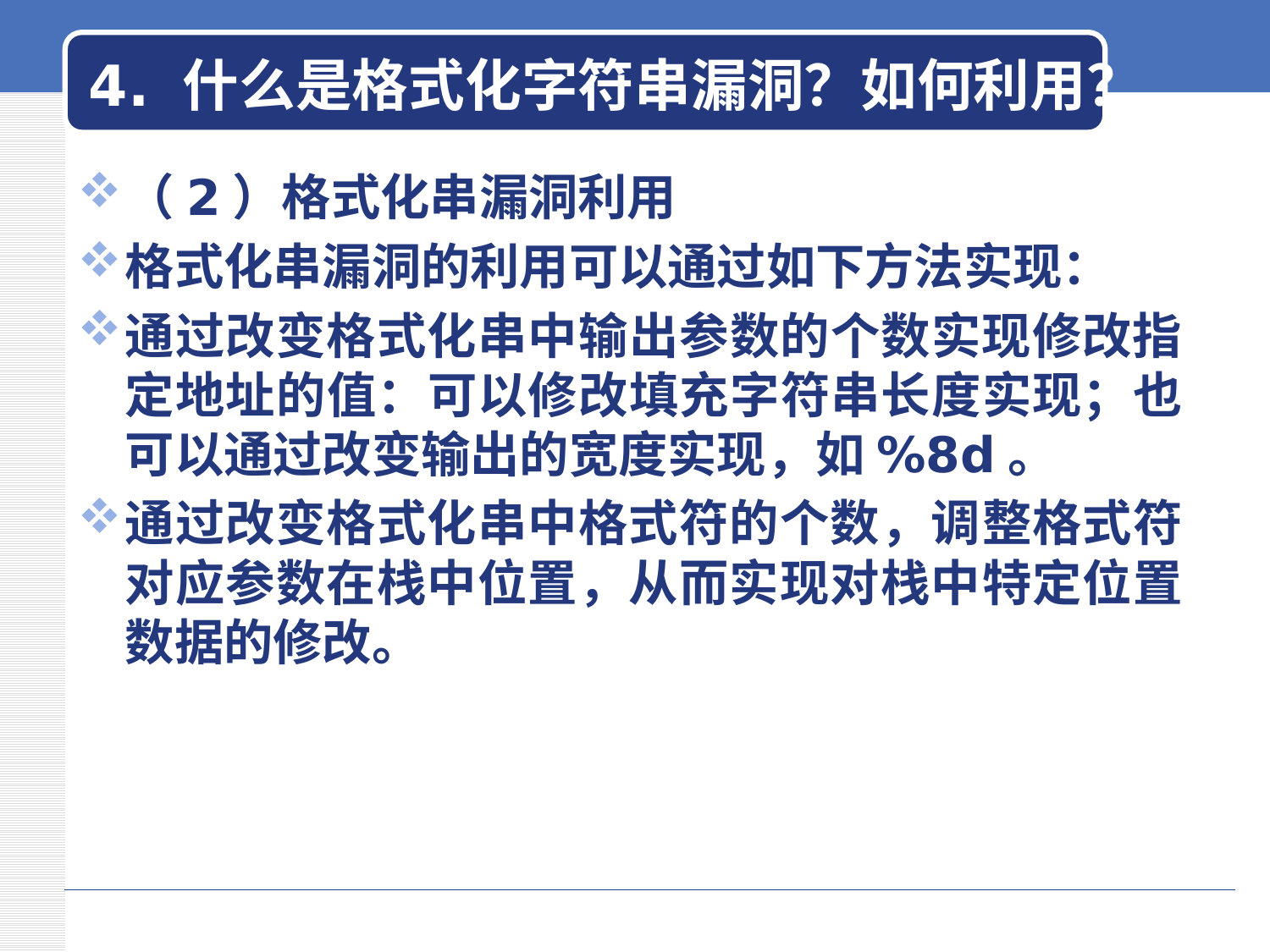

# 4. 什么是格式化字符串漏洞？如何利用？
（2）格式化串漏洞利用
格式化串漏洞的利用可以通过如下方法实现：
通过改变格式化串中输出参数的个数实现修改指定地址的值：可以修改填充字符串长度实现；也可以通过改变输出的宽度实现，如%8d。
通过改变格式化串中格式符的个数，调整格式符对应参数在栈中位置，从而实现对栈中特定位置数据的修改。